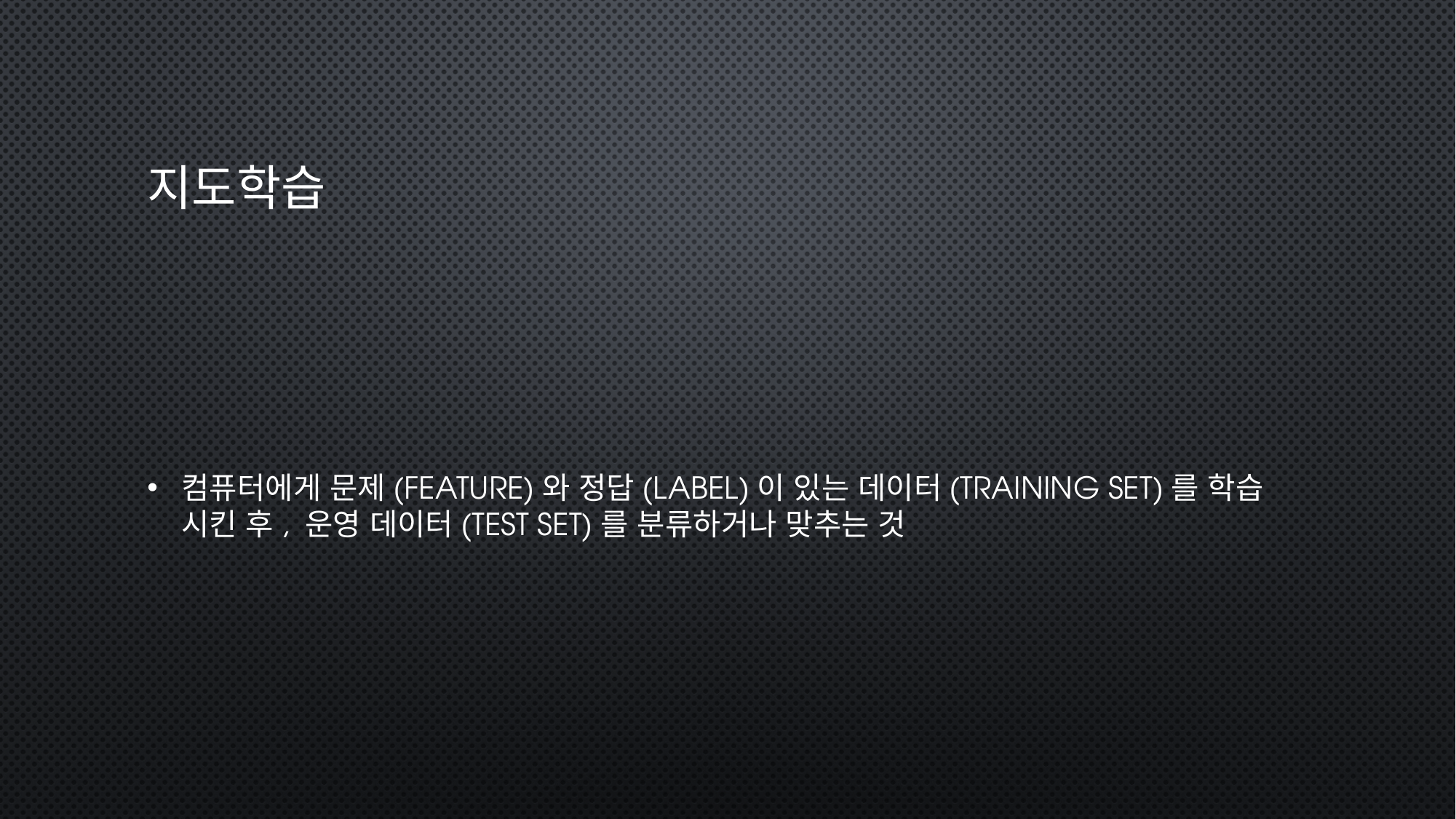

# 지도학습
컴퓨터에게 문제(Feature)와 정답(Label)이 있는 데이터(Training Set)를 학습 시킨 후, 운영 데이터(Test Set)를 분류하거나 맞추는 것